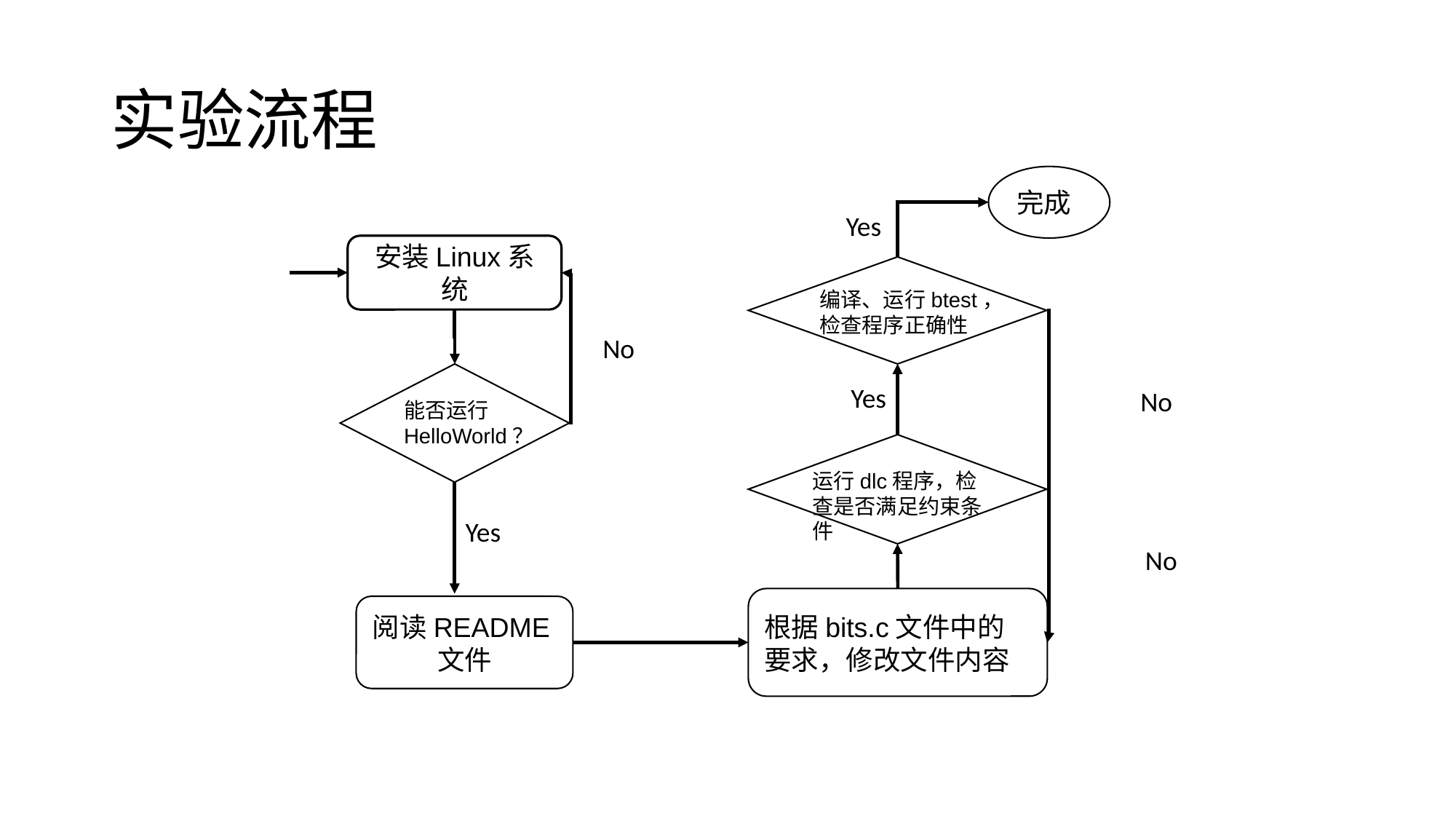

# 实验流程
完成
Yes
安装Linux系统

编译、运行btest，检查程序正确性
No

Yes
No
能否运行HelloWorld？

运行dlc程序，检查是否满足约束条件
Yes
No
根据bits.c文件中的要求，修改文件内容
阅读README文件